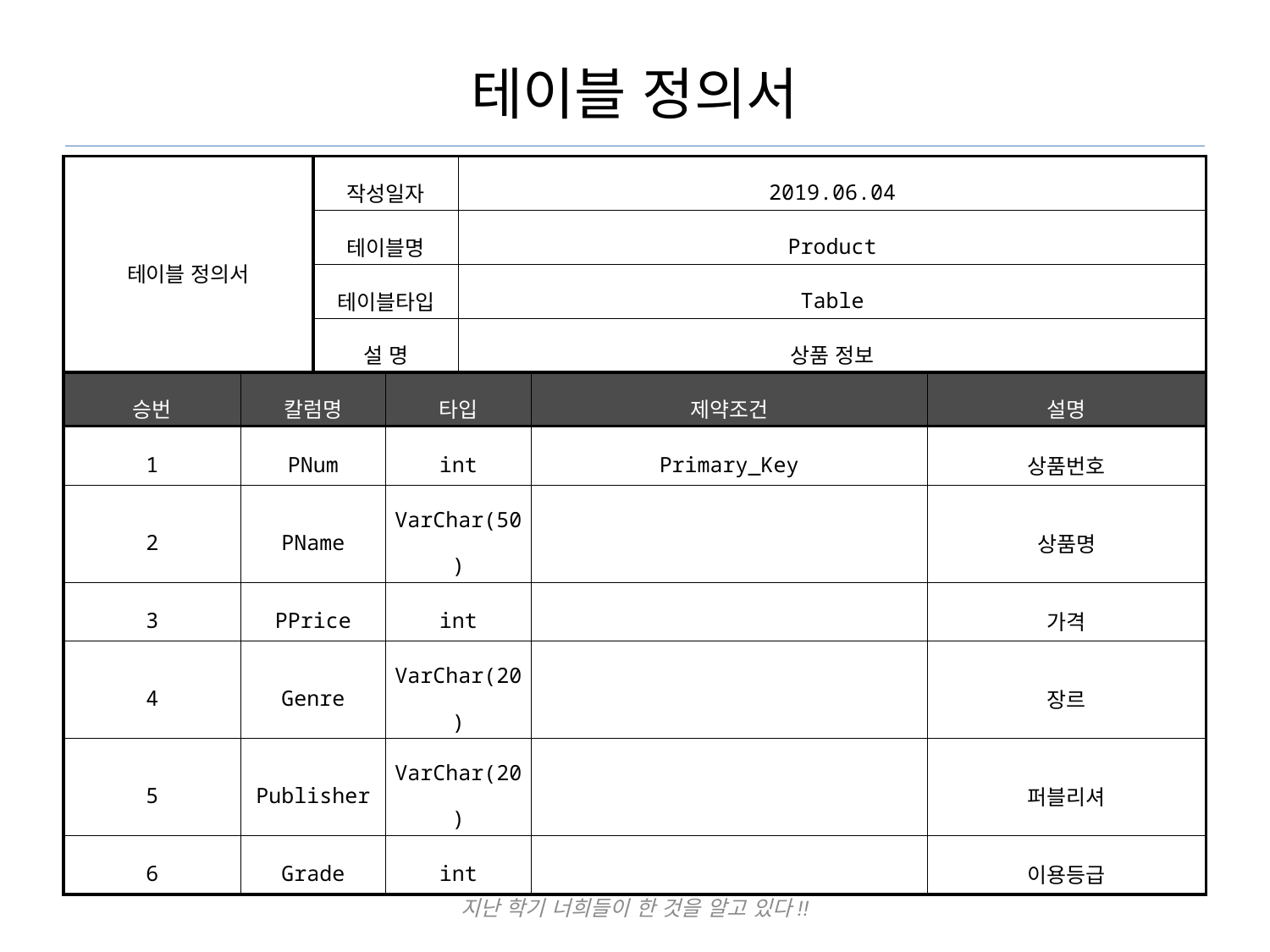

# 테이블 정의서
| 테이블 정의서 |  | 작성일자 |  | 2019.06.04 |  |  |
| --- | --- | --- | --- | --- | --- | --- |
|  |  | 테이블명 |  | Product |  |  |
|  |  | 테이블타입 |  | Table |  |  |
|  |  | 설 명 |  | 상품 정보 |  |  |
| 승번 | 칼럼명 |  | 타입 |  | 제약조건 | 설명 |
| 1 | PNum |  | int |  | Primary\_Key | 상품번호 |
| 2 | PName |  | VarChar(50) |  |  | 상품명 |
| 3 | PPrice |  | int |  |  | 가격 |
| 4 | Genre |  | VarChar(20) |  |  | 장르 |
| 5 | Publisher |  | VarChar(20) |  |  | 퍼블리셔 |
| 6 | Grade |  | int |  |  | 이용등급 |
지난 학기 너희들이 한 것을 알고 있다!!